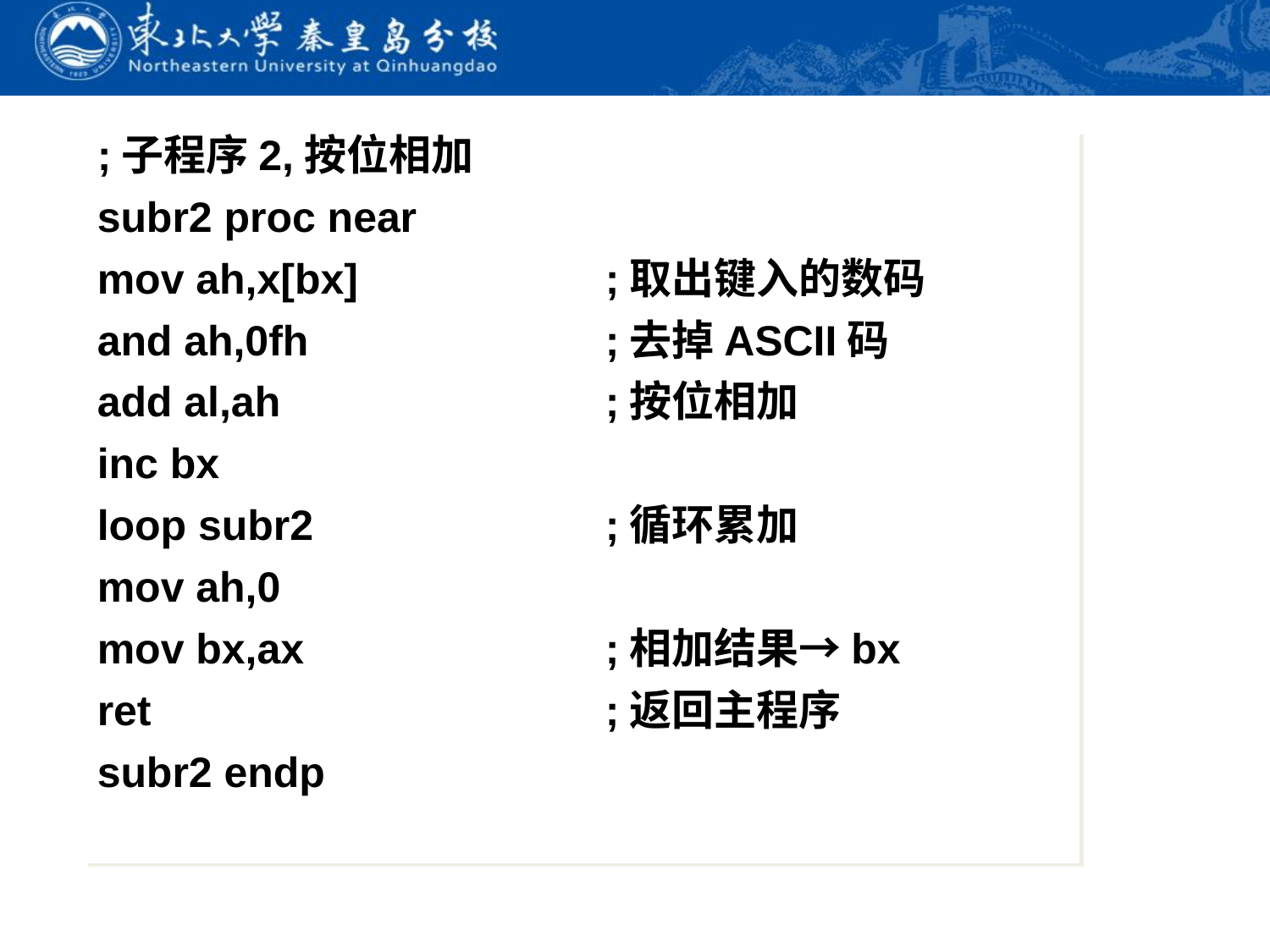

;子程序2,按位相加
subr2 proc near
mov ah,x[bx]		;取出键入的数码
and ah,0fh			;去掉ASCII码
add al,ah			;按位相加
inc bx
loop subr2			;循环累加
mov ah,0
mov bx,ax			;相加结果→bx
ret				;返回主程序
subr2 endp